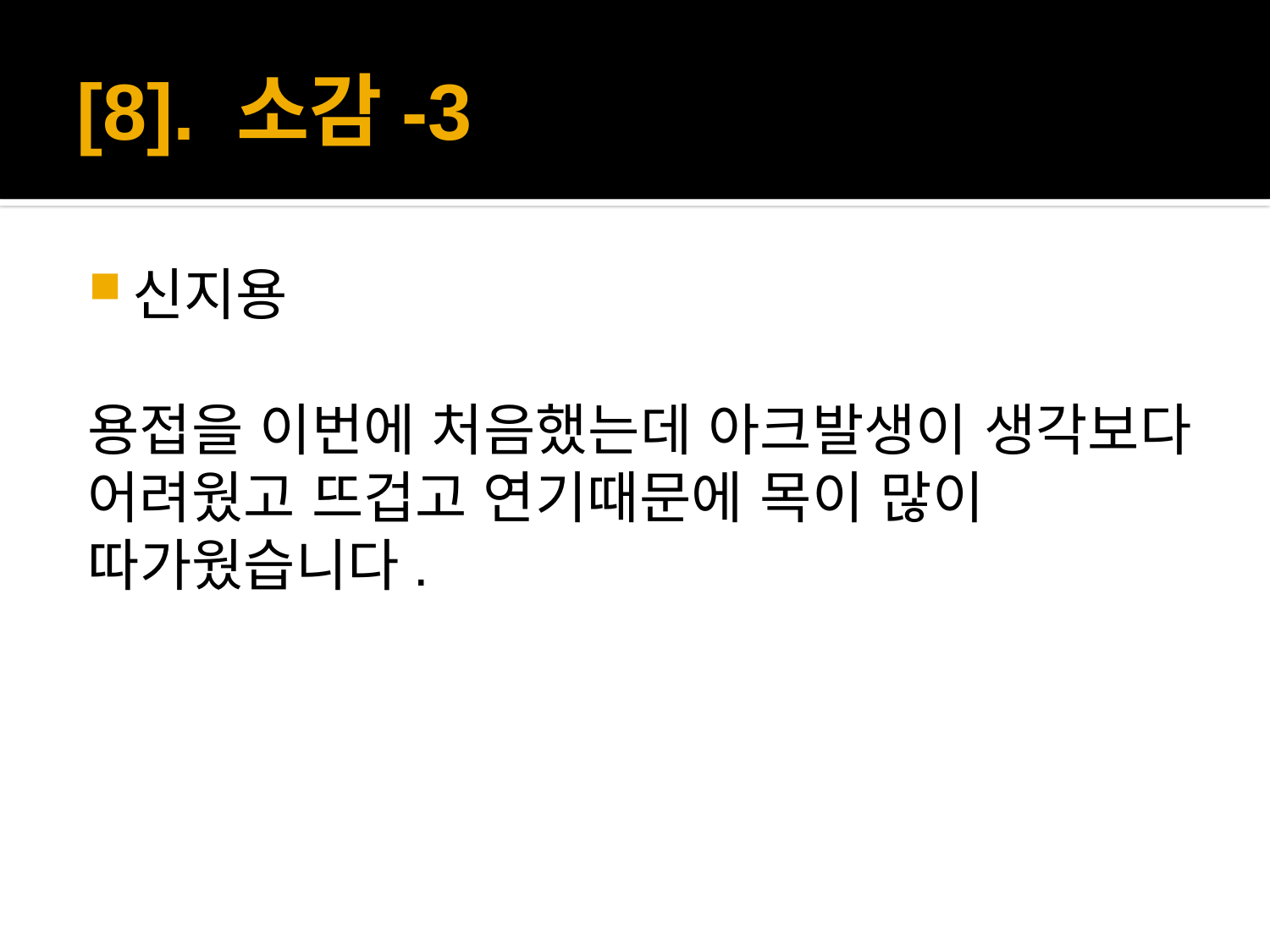

# [8]. 소감-3
신지용

용접을 이번에 처음했는데 아크발생이 생각보다 어려웠고 뜨겁고 연기때문에 목이 많이 따가웠습니다.